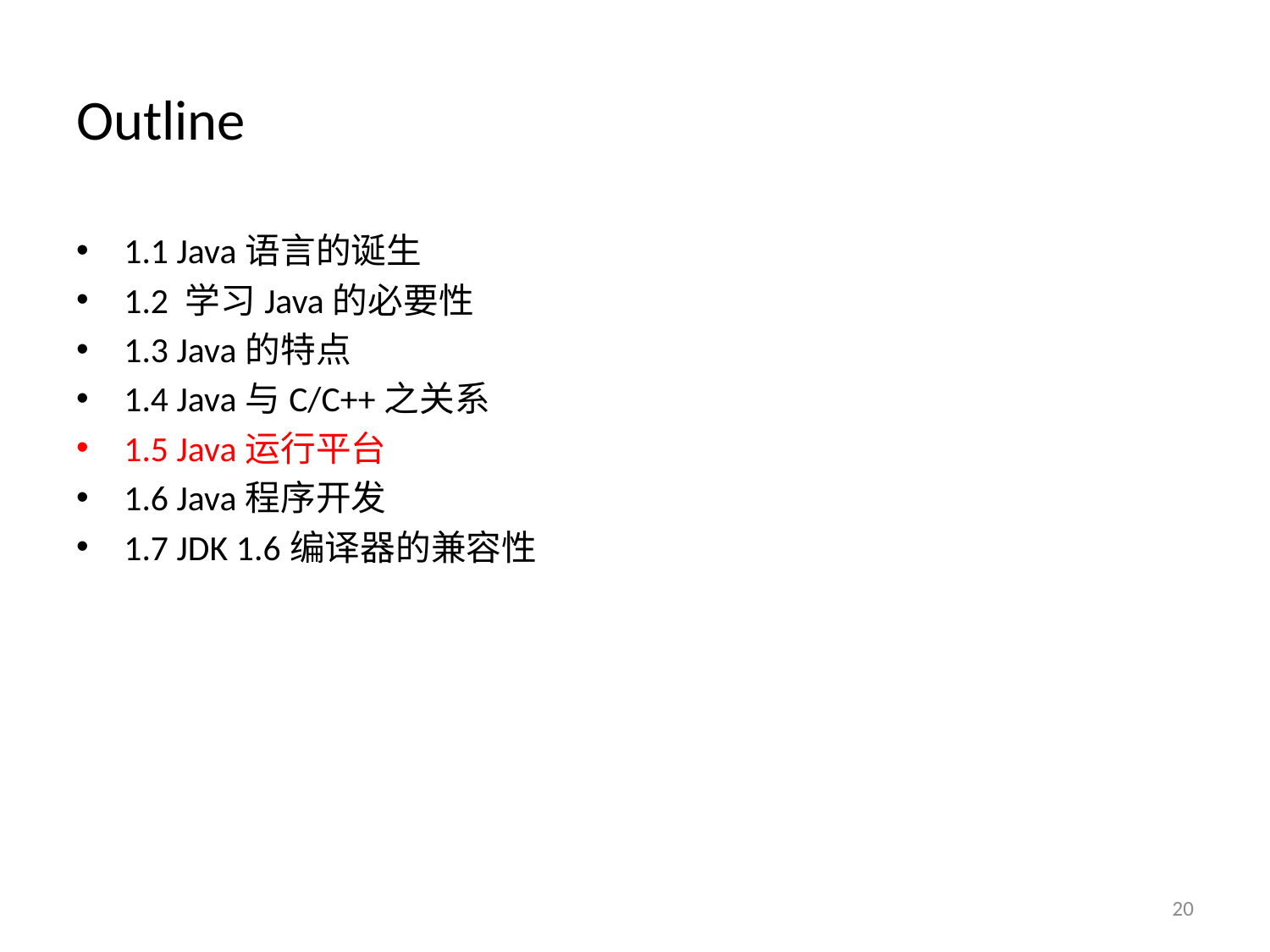

# Outline
1.1 Java语言的诞生
1.2 学习Java的必要性
1.3 Java的特点
1.4 Java与C/C++之关系
1.5 Java运行平台
1.6 Java程序开发
1.7 JDK 1.6编译器的兼容性
20